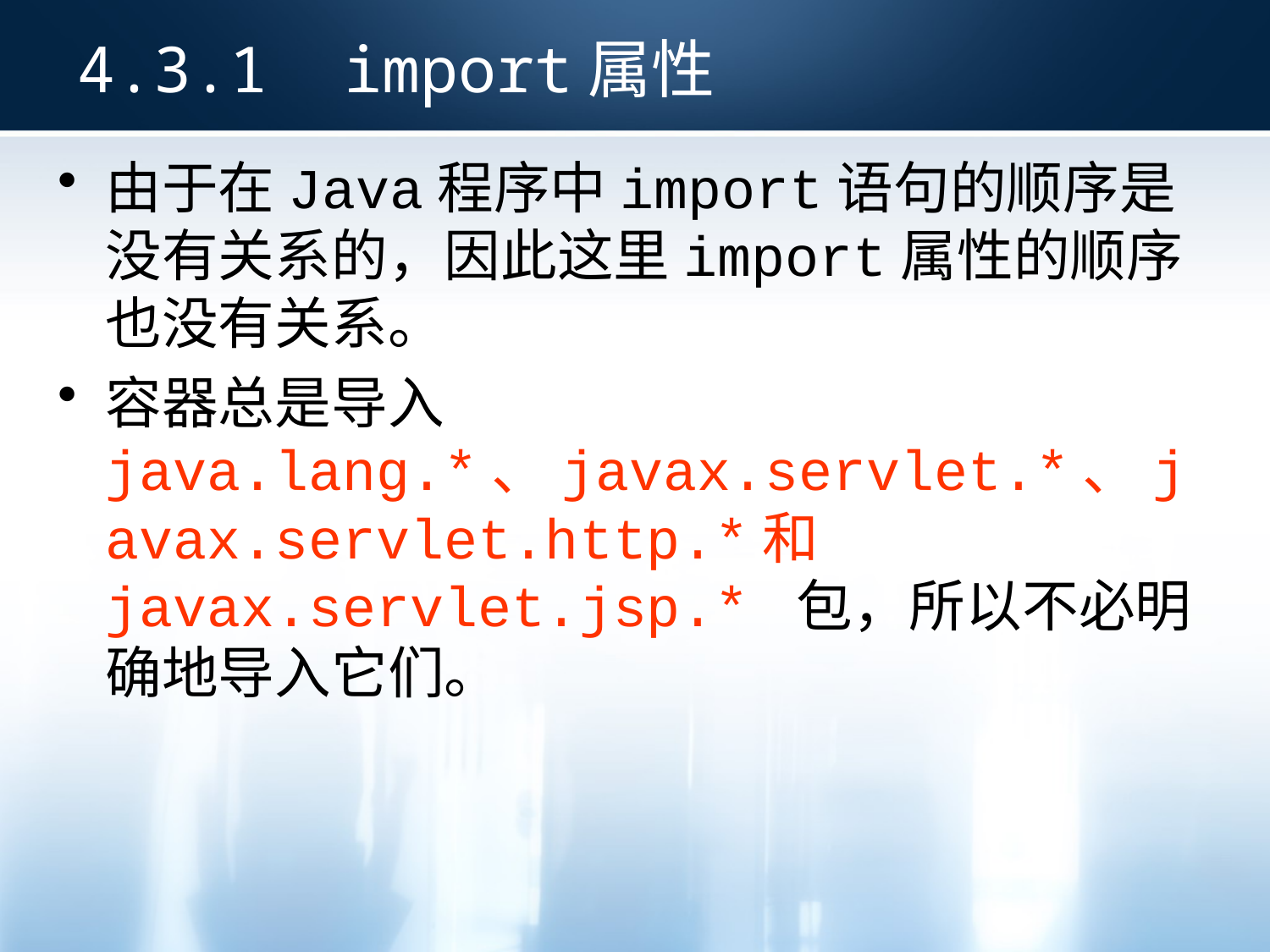

4.3.1  import属性
由于在Java程序中import语句的顺序是没有关系的，因此这里import属性的顺序也没有关系。
容器总是导入java.lang.*、javax.servlet.*、javax.servlet.http.*和javax.servlet.jsp.* 包，所以不必明确地导入它们。